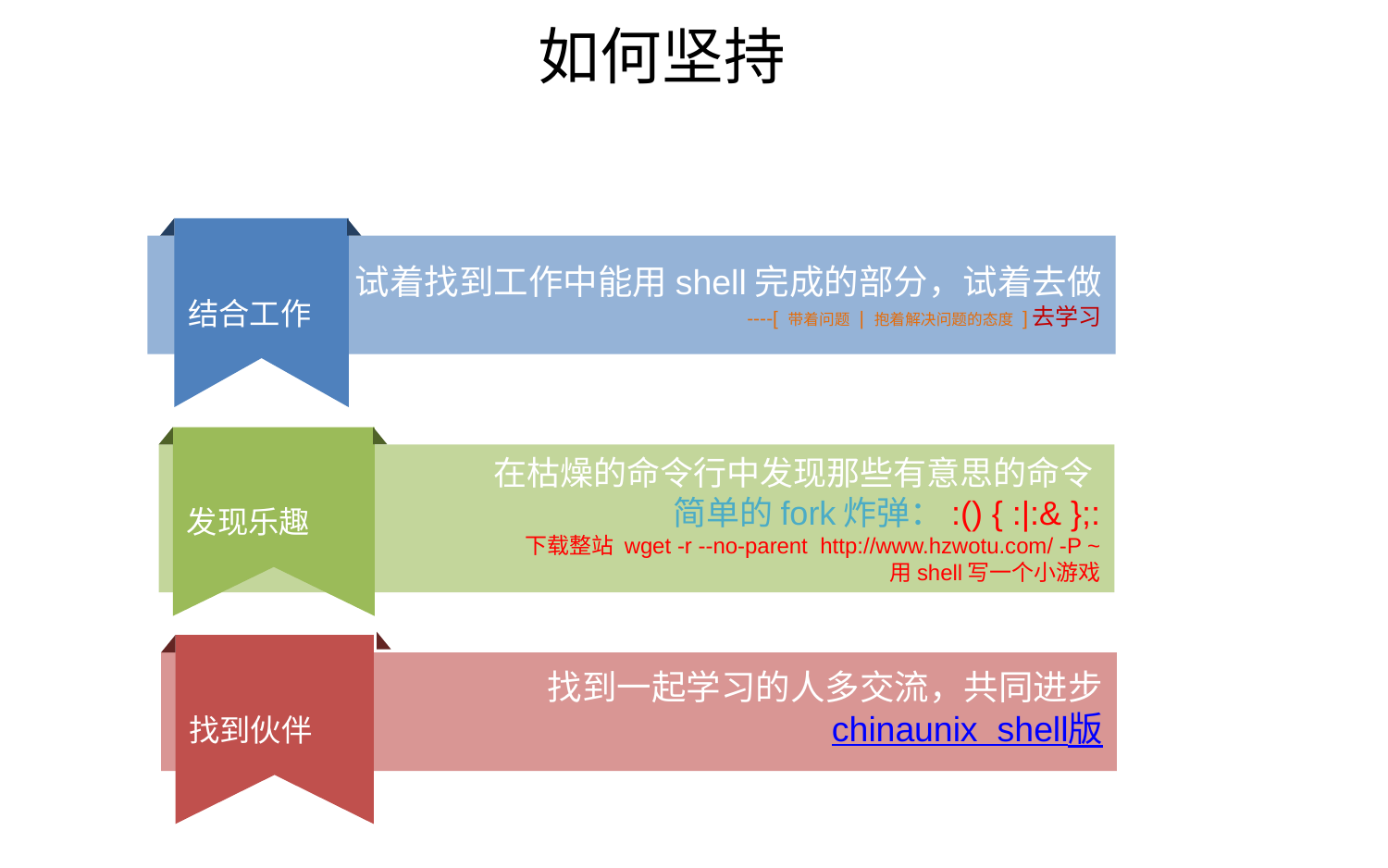

如何坚持

结合工作

试着找到工作中能用shell完成的部分，试着去做
----[ 带着问题 | 抱着解决问题的态度 ]去学习

发现乐趣
在枯燥的命令行中发现那些有意思的命令
简单的fork炸弹：:() { :|:& };:
下载整站 wget -r --no-parent  http://www.hzwotu.com/ -P ~
用shell写一个小游戏

找到伙伴
找到一起学习的人多交流，共同进步
chinaunix  shell版